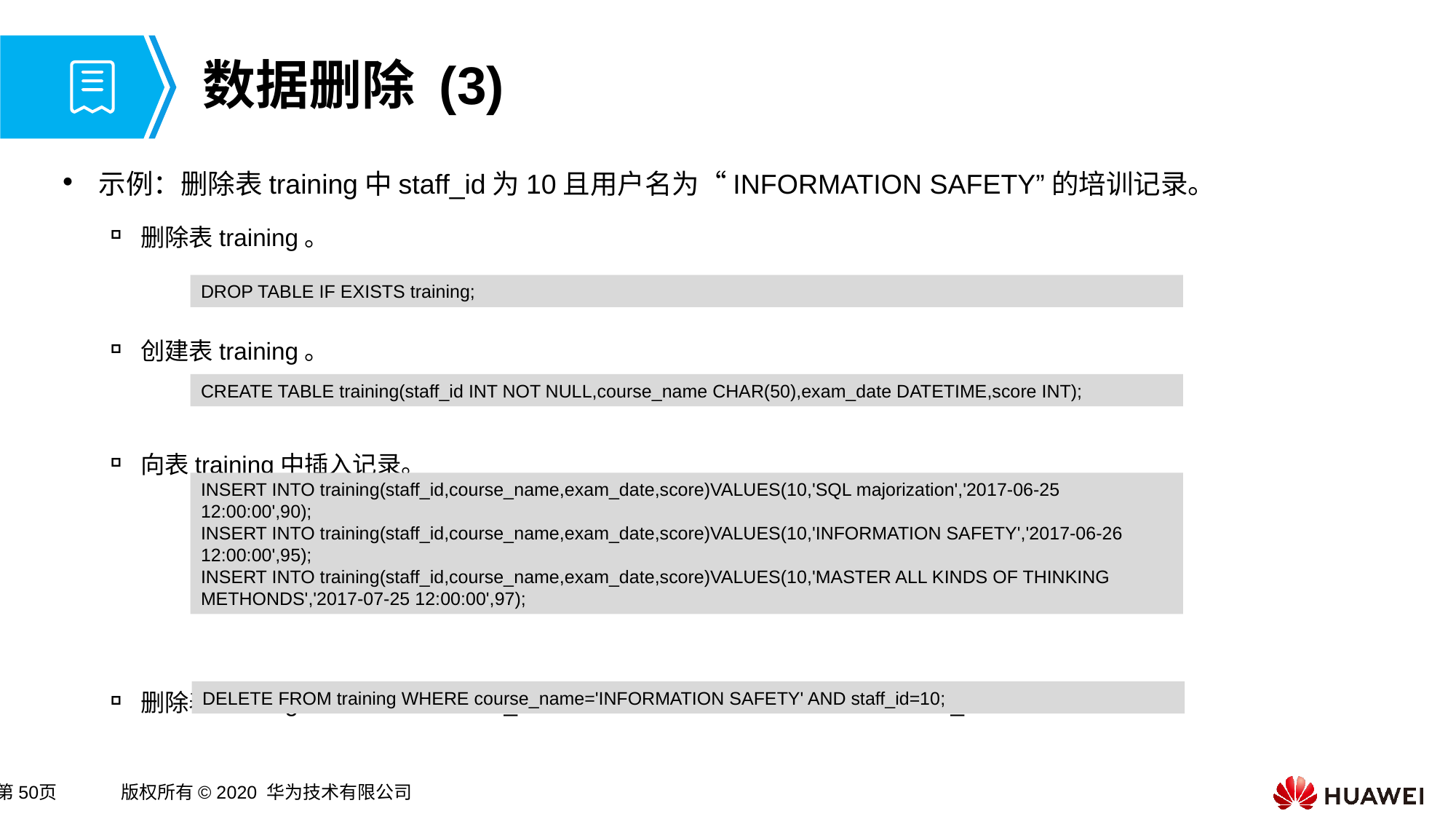

# 数据删除 (3)
示例：删除表training中staff_id为10且用户名为“INFORMATION SAFETY”的培训记录。
删除表training。

创建表training。

向表training中插入记录。

删除表training中同时匹配course_name='INFORMATION SAFETY'和staff_id=10的记录。
DROP TABLE IF EXISTS training;
CREATE TABLE training(staff_id INT NOT NULL,course_name CHAR(50),exam_date DATETIME,score INT);
INSERT INTO training(staff_id,course_name,exam_date,score)VALUES(10,'SQL majorization','2017-06-25 12:00:00',90);
INSERT INTO training(staff_id,course_name,exam_date,score)VALUES(10,'INFORMATION SAFETY','2017-06-26 12:00:00',95);
INSERT INTO training(staff_id,course_name,exam_date,score)VALUES(10,'MASTER ALL KINDS OF THINKING METHONDS','2017-07-25 12:00:00',97);
DELETE FROM training WHERE course_name='INFORMATION SAFETY' AND staff_id=10;